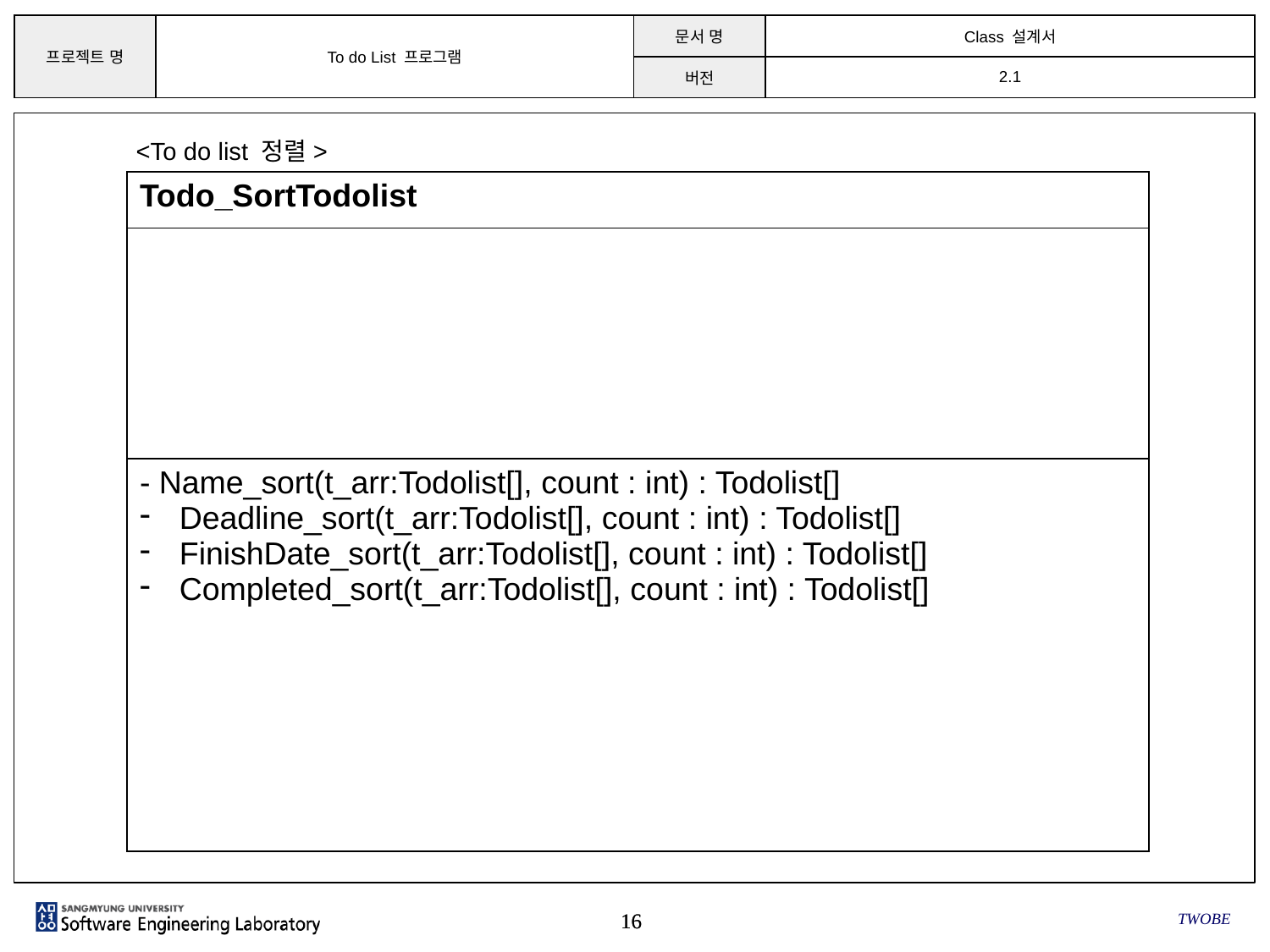

<To do list 정렬>
| Todo\_SortTodolist |
| --- |
|  |
| - Name\_sort(t\_arr:Todolist[], count : int) : Todolist[] Deadline\_sort(t\_arr:Todolist[], count : int) : Todolist[] FinishDate\_sort(t\_arr:Todolist[], count : int) : Todolist[] Completed\_sort(t\_arr:Todolist[], count : int) : Todolist[] |
TWOBE